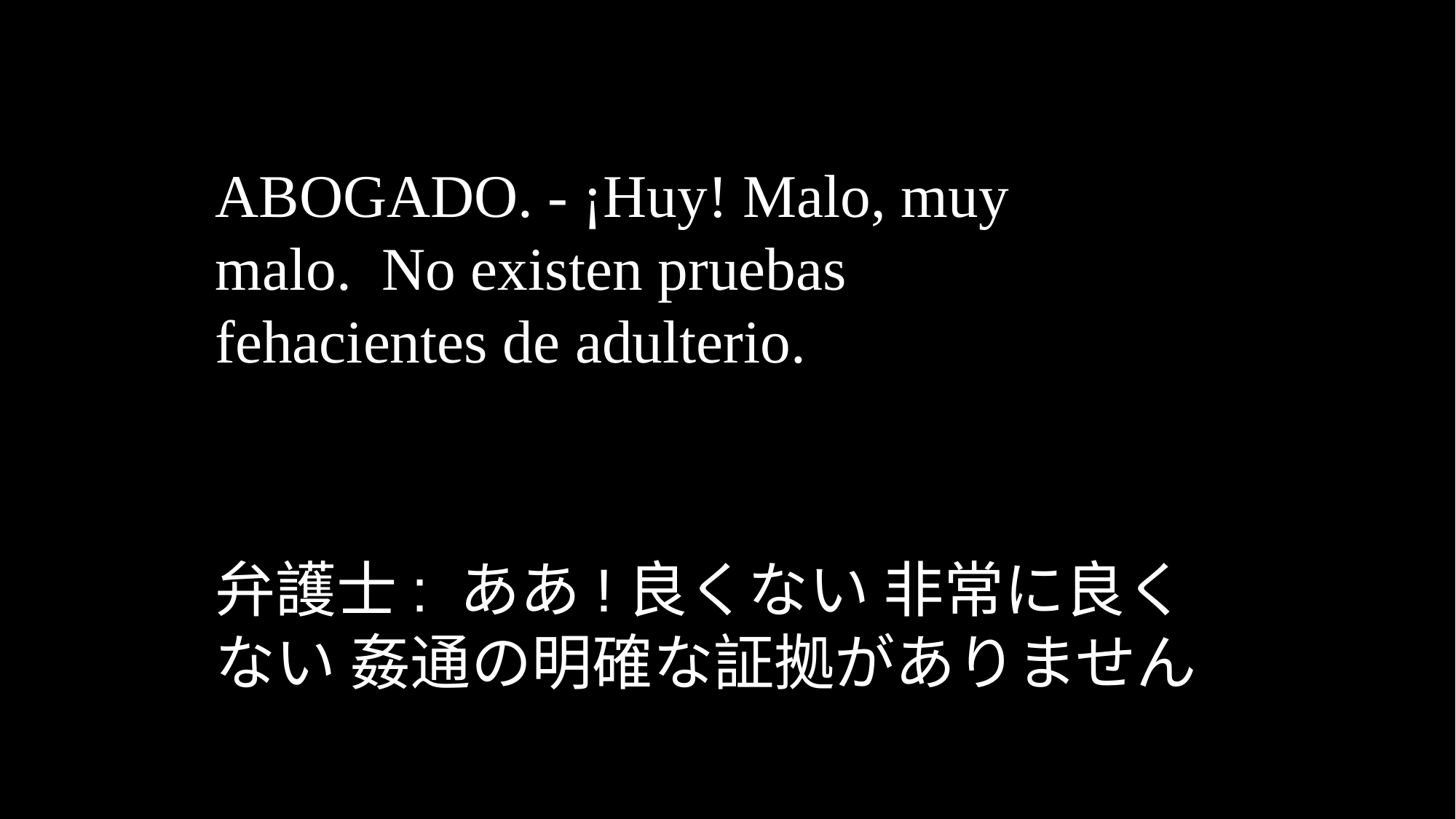

ABOGADO. - ¡Huy! Malo, muy malo.  No existen pruebas fehacientes de adulterio.

弁護士: ああ!良くない 非常に良くない 姦通の明確な証拠がありません